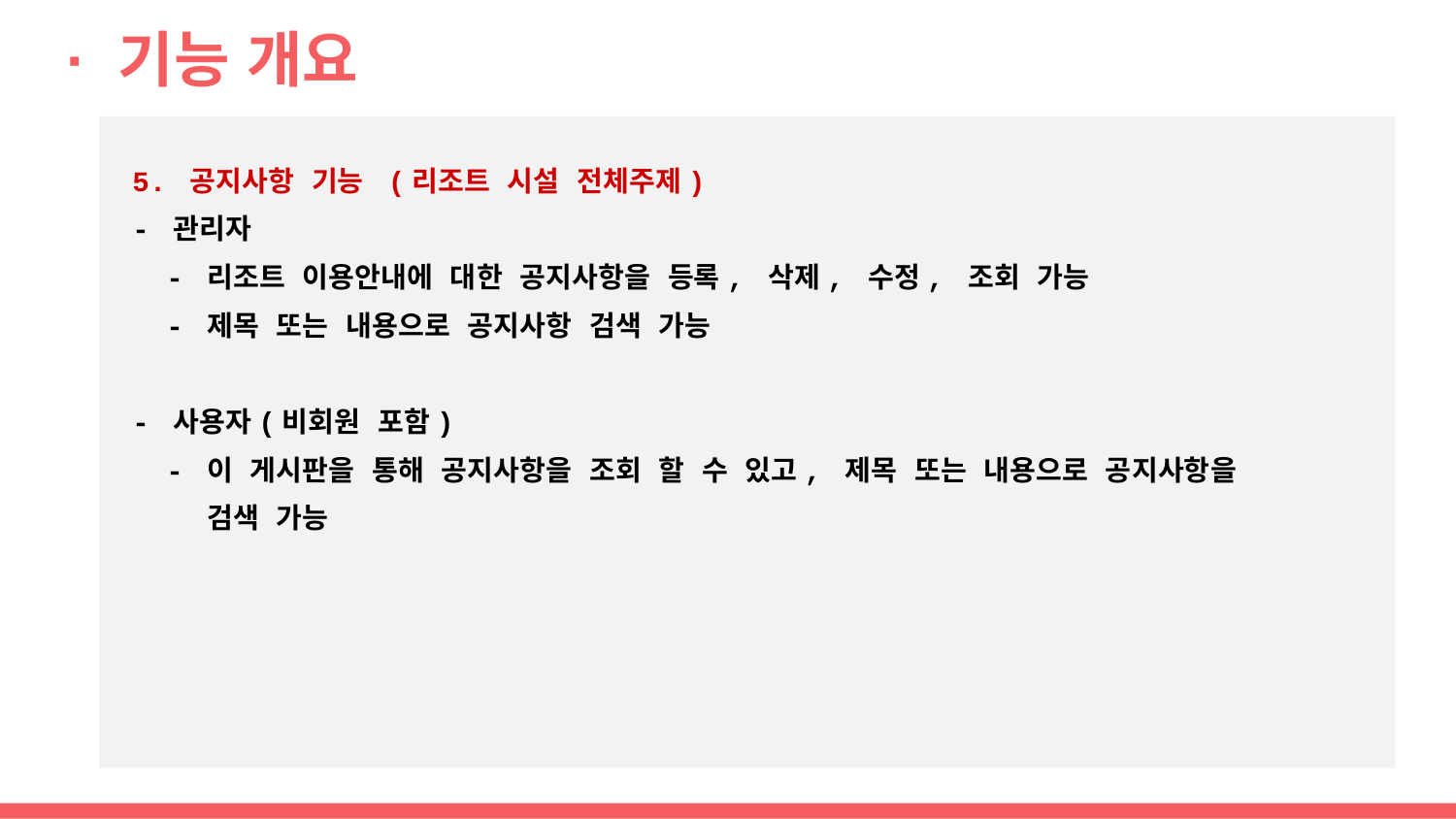

# · 기능 개요

5. 공지사항 기능 (리조트 시설 전체주제)
- 관리자
  - 리조트 이용안내에 대한 공지사항을 등록, 삭제, 수정, 조회 가능
  - 제목 또는 내용으로 공지사항 검색 가능

- 사용자(비회원 포함)
  - 이 게시판을 통해 공지사항을 조회 할 수 있고, 제목 또는 내용으로 공지사항을
    검색 가능